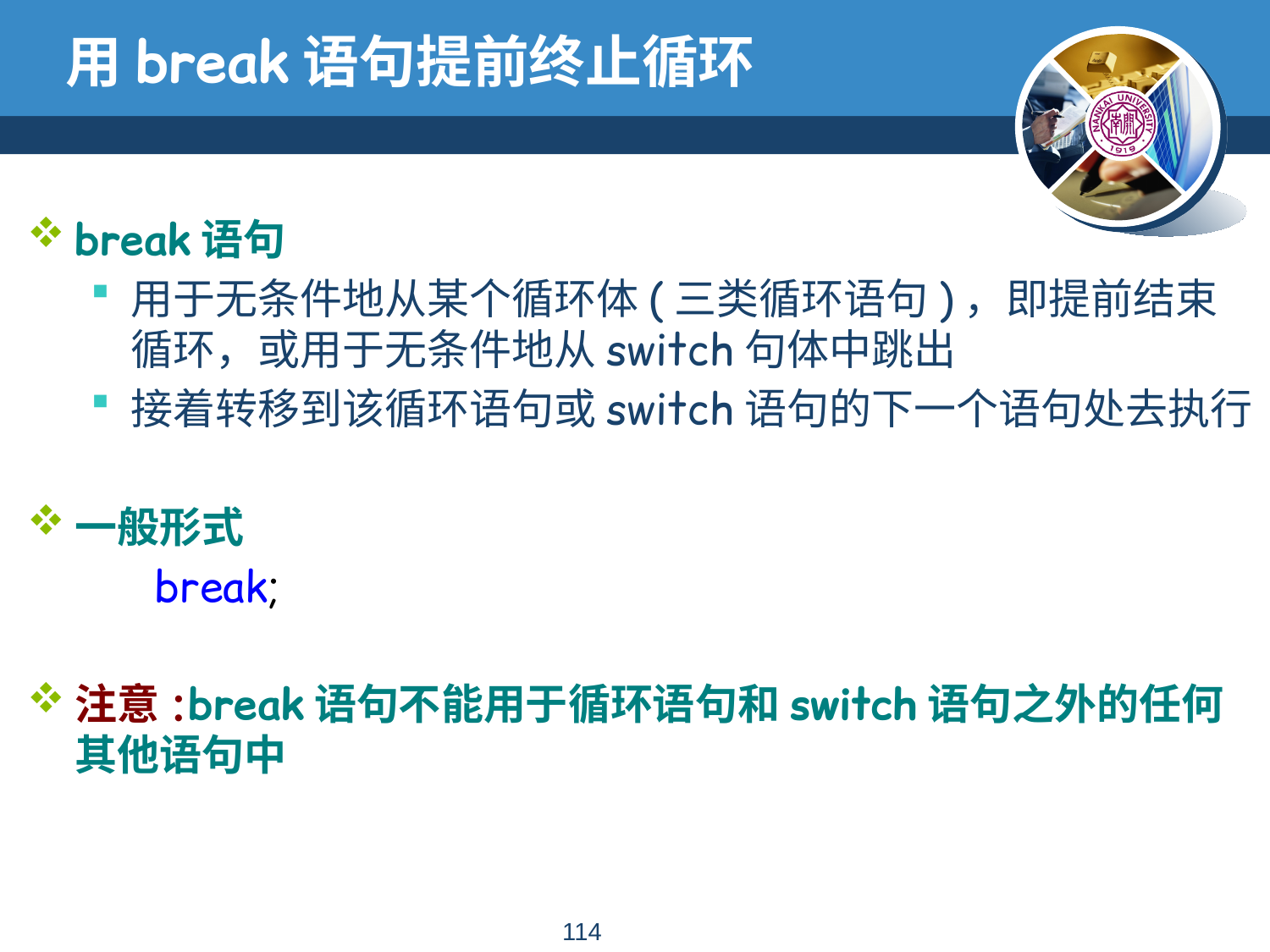

# 用break语句提前终止循环
break语句
用于无条件地从某个循环体(三类循环语句)，即提前结束循环，或用于无条件地从switch句体中跳出
接着转移到该循环语句或switch语句的下一个语句处去执行

一般形式
	break;

注意:break语句不能用于循环语句和switch语句之外的任何其他语句中

114